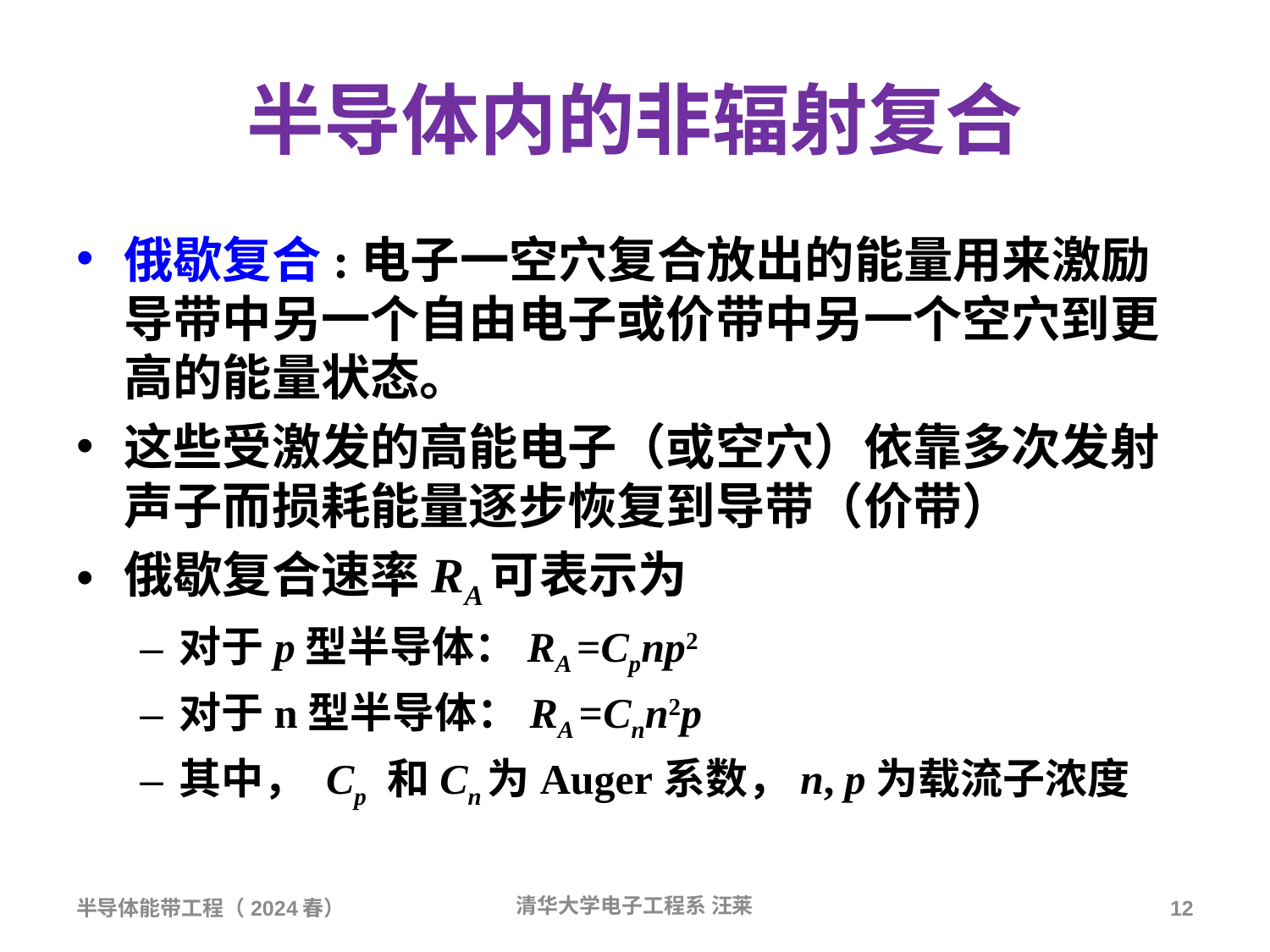

# 半导体内的非辐射复合
俄歇复合:电子一空穴复合放出的能量用来激励导带中另一个自由电子或价带中另一个空穴到更高的能量状态。
这些受激发的高能电子（或空穴）依靠多次发射声子而损耗能量逐步恢复到导带（价带）
俄歇复合速率RA可表示为
对于p型半导体：RA =Cpnp2
对于n型半导体：RA =Cnn2p
其中， Cp 和Cn为Auger系数，n, p为载流子浓度

半导体能带工程（2024春）
清华大学电子工程系 汪莱
12